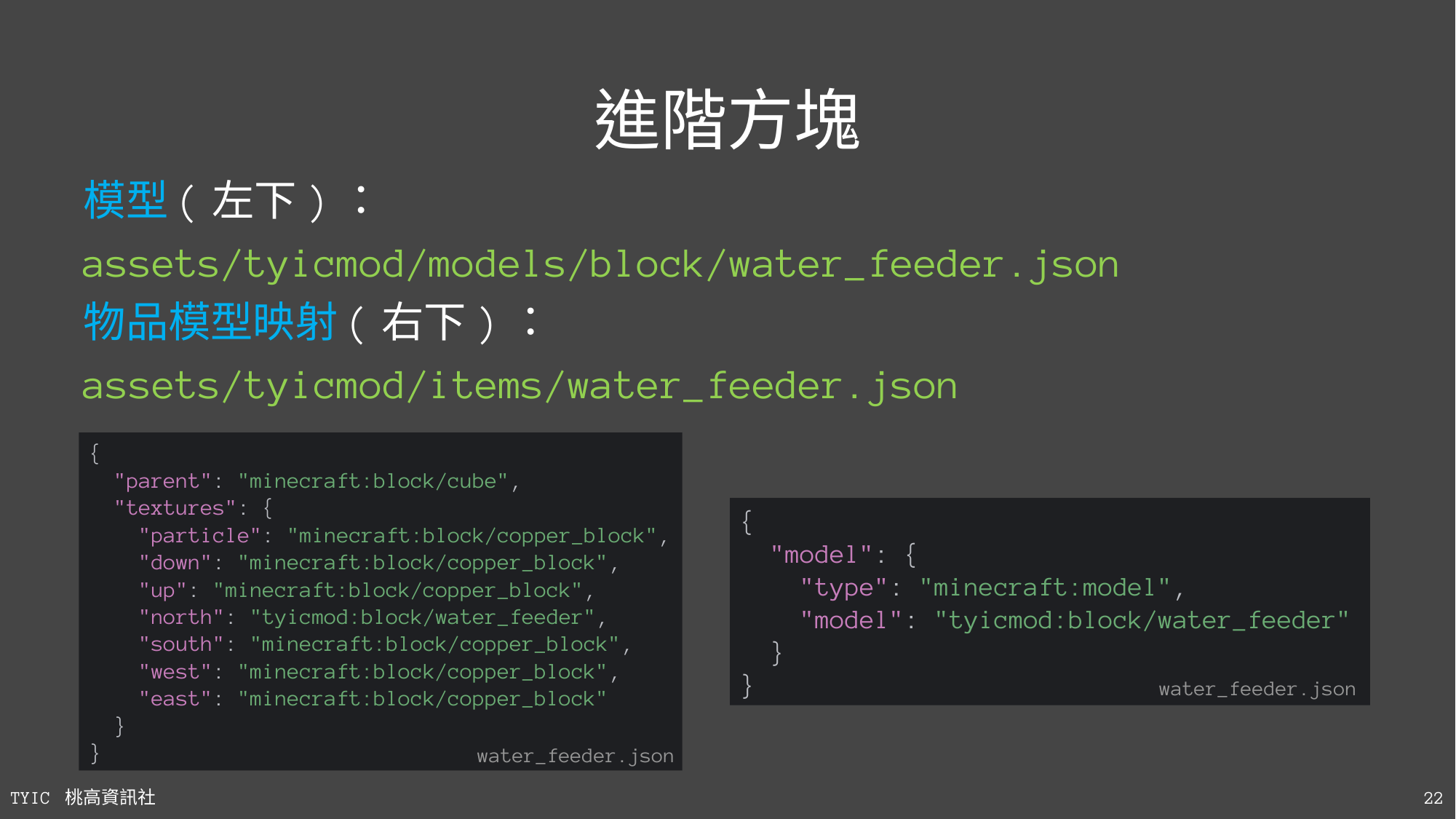

# 進階方塊
模型(左下)：
assets/tyicmod/models/block/water_feeder.json
物品模型映射(右下)：
assets/tyicmod/items/water_feeder.json
{
  "parent": "minecraft:block/cube",
  "textures": {
    "particle": "minecraft:block/copper_block",
    "down": "minecraft:block/copper_block",
    "up": "minecraft:block/copper_block",
    "north": "tyicmod:block/water_feeder",
    "south": "minecraft:block/copper_block",
    "west": "minecraft:block/copper_block",
    "east": "minecraft:block/copper_block"
  }
}
water_feeder.json
{
  "model": {
    "type": "minecraft:model",
    "model": "tyicmod:block/water_feeder"
  }
}
water_feeder.json